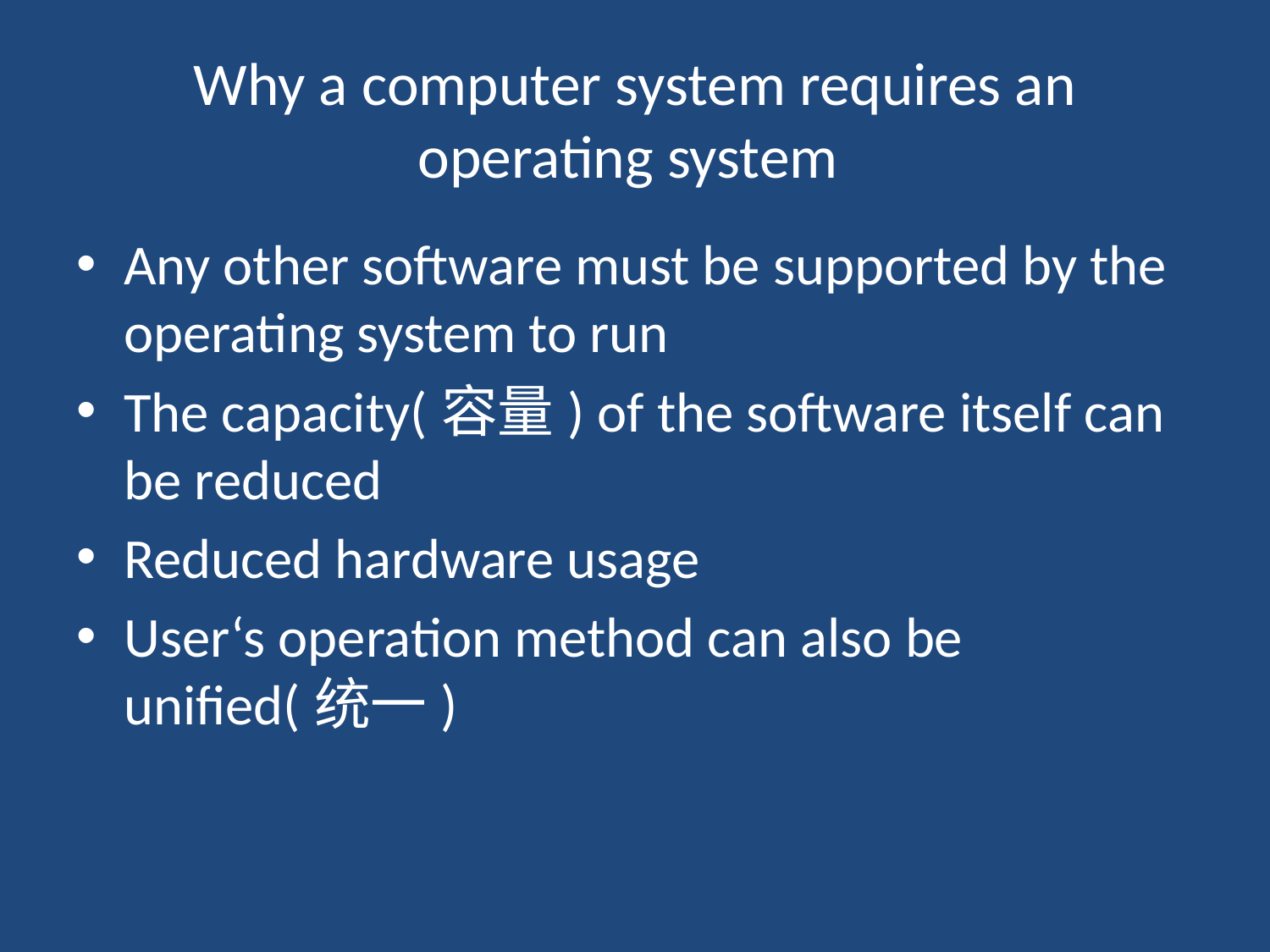

# Why a computer system requires an operating system
Any other software must be supported by the operating system to run
The capacity(容量) of the software itself can be reduced
Reduced hardware usage
User‘s operation method can also be unified(统一)